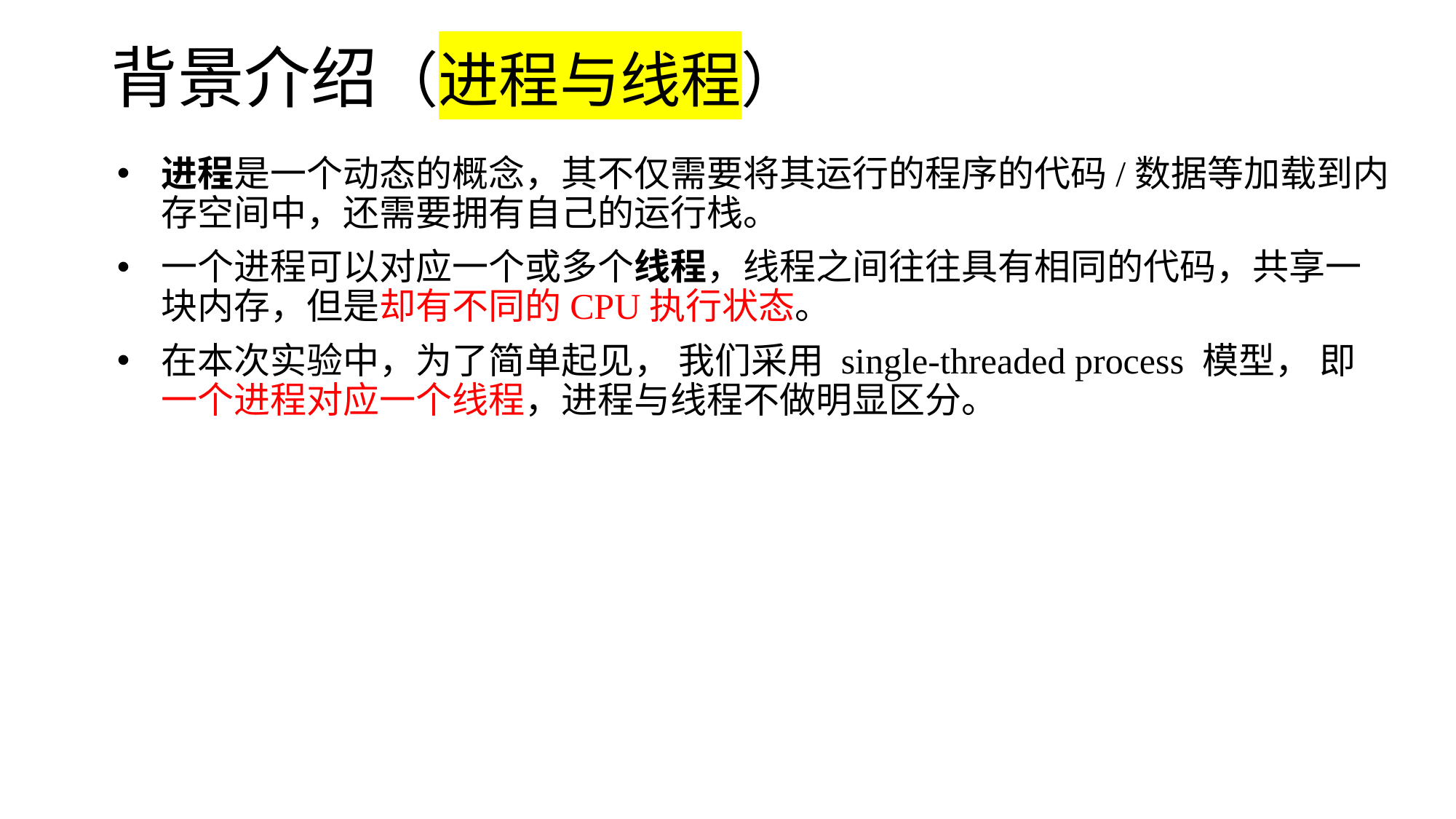

# 背景介绍（进程与线程）
进程是一个动态的概念，其不仅需要将其运行的程序的代码/数据等加载到内存空间中，还需要拥有自己的运行栈。
一个进程可以对应一个或多个线程，线程之间往往具有相同的代码，共享一块内存，但是却有不同的CPU执行状态。
在本次实验中，为了简单起见， 我们采用 single-threaded process 模型， 即一个进程对应一个线程，进程与线程不做明显区分。